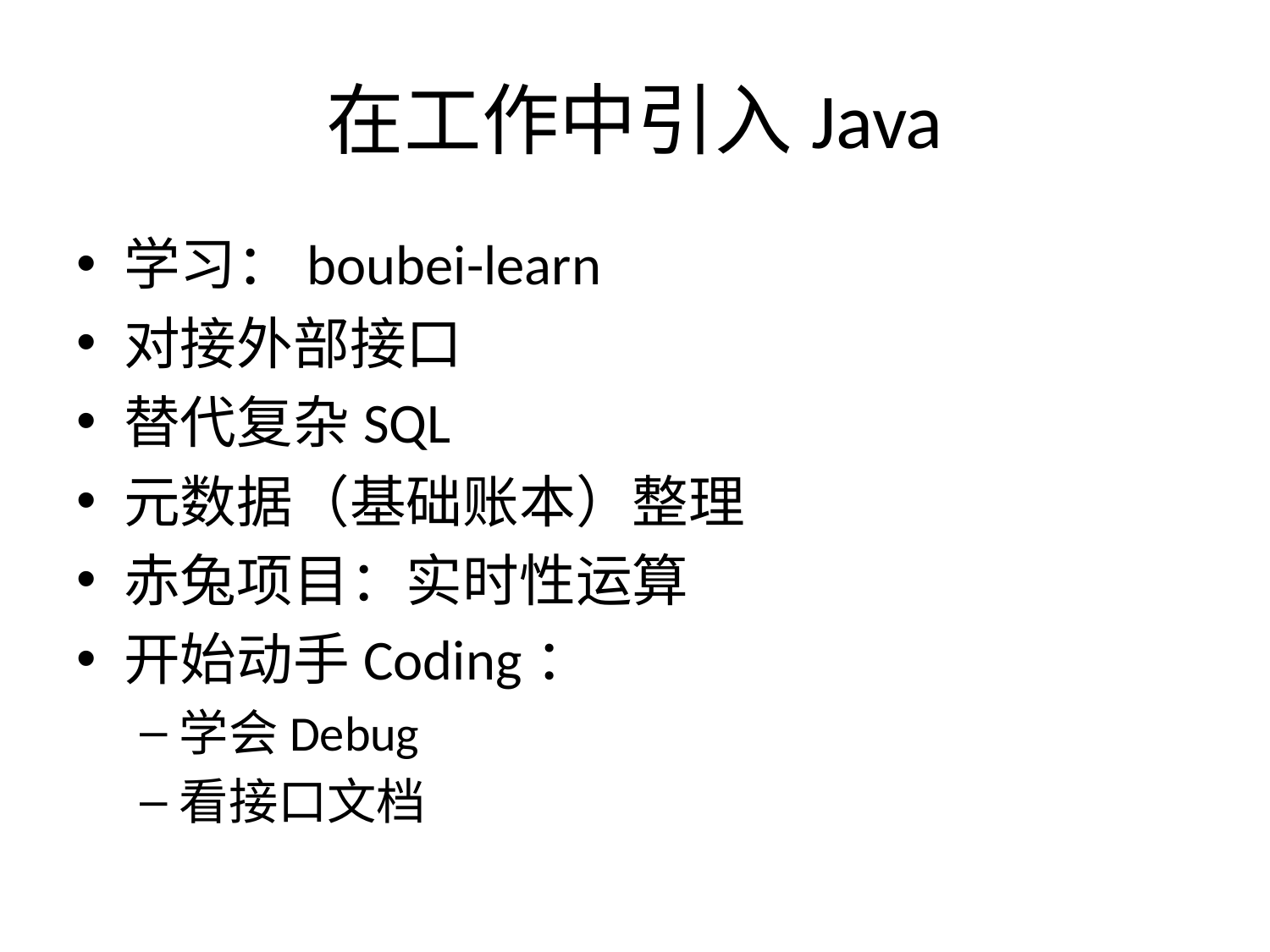

# 在工作中引入Java
学习：boubei-learn
对接外部接口
替代复杂SQL
元数据（基础账本）整理
赤兔项目：实时性运算
开始动手Coding：
学会Debug
看接口文档